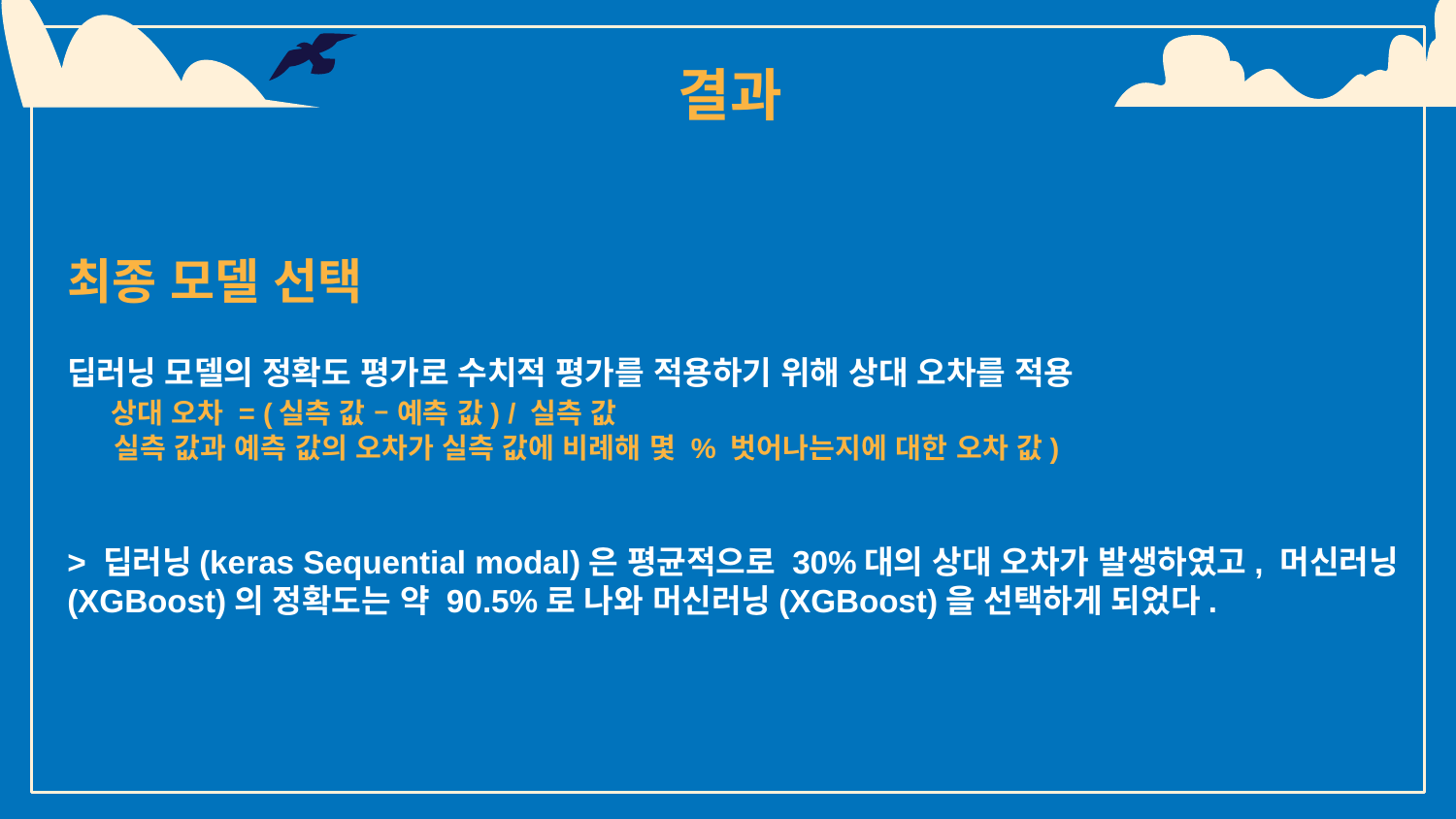

# 결과
최종 모델 선택

딥러닝 모델의 정확도 평가로 수치적 평가를 적용하기 위해 상대 오차를 적용
    상대 오차 = (실측 값 – 예측 값) / 실측 값
     실측 값과 예측 값의 오차가 실측 값에 비례해 몇 % 벗어나는지에 대한 오차 값)

> 딥러닝(keras Sequential modal)은 평균적으로 30%대의 상대 오차가 발생하였고, 머신러닝(XGBoost)의 정확도는 약 90.5%로 나와 머신러닝(XGBoost)을 선택하게 되었다.